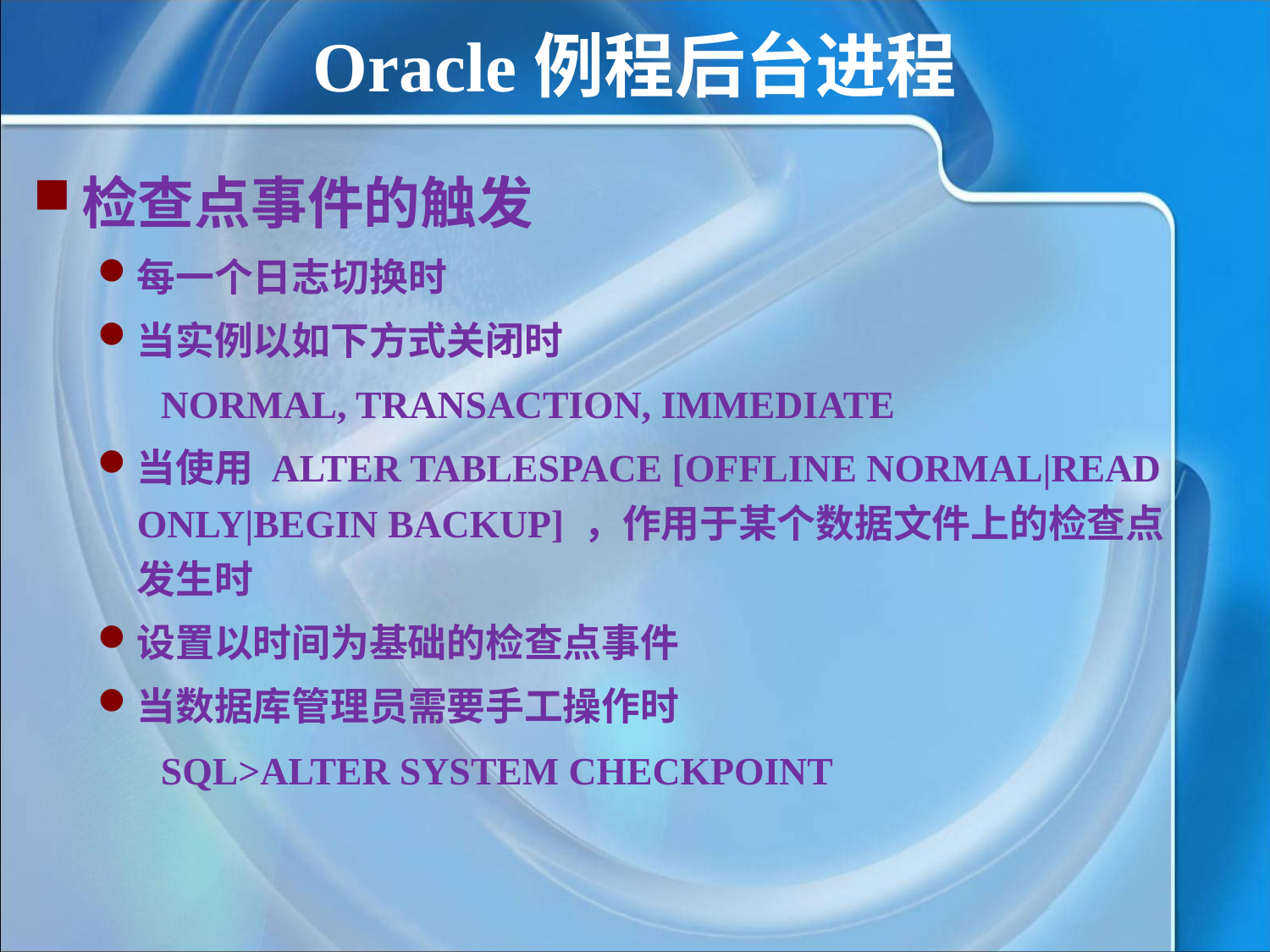

# Oracle例程后台进程
检查点事件的触发
每一个日志切换时
当实例以如下方式关闭时
NORMAL, TRANSACTION, IMMEDIATE
当使用 ALTER TABLESPACE [OFFLINE NORMAL|READ ONLY|BEGIN BACKUP] ，作用于某个数据文件上的检查点发生时
设置以时间为基础的检查点事件
当数据库管理员需要手工操作时
SQL>ALTER SYSTEM CHECKPOINT
49